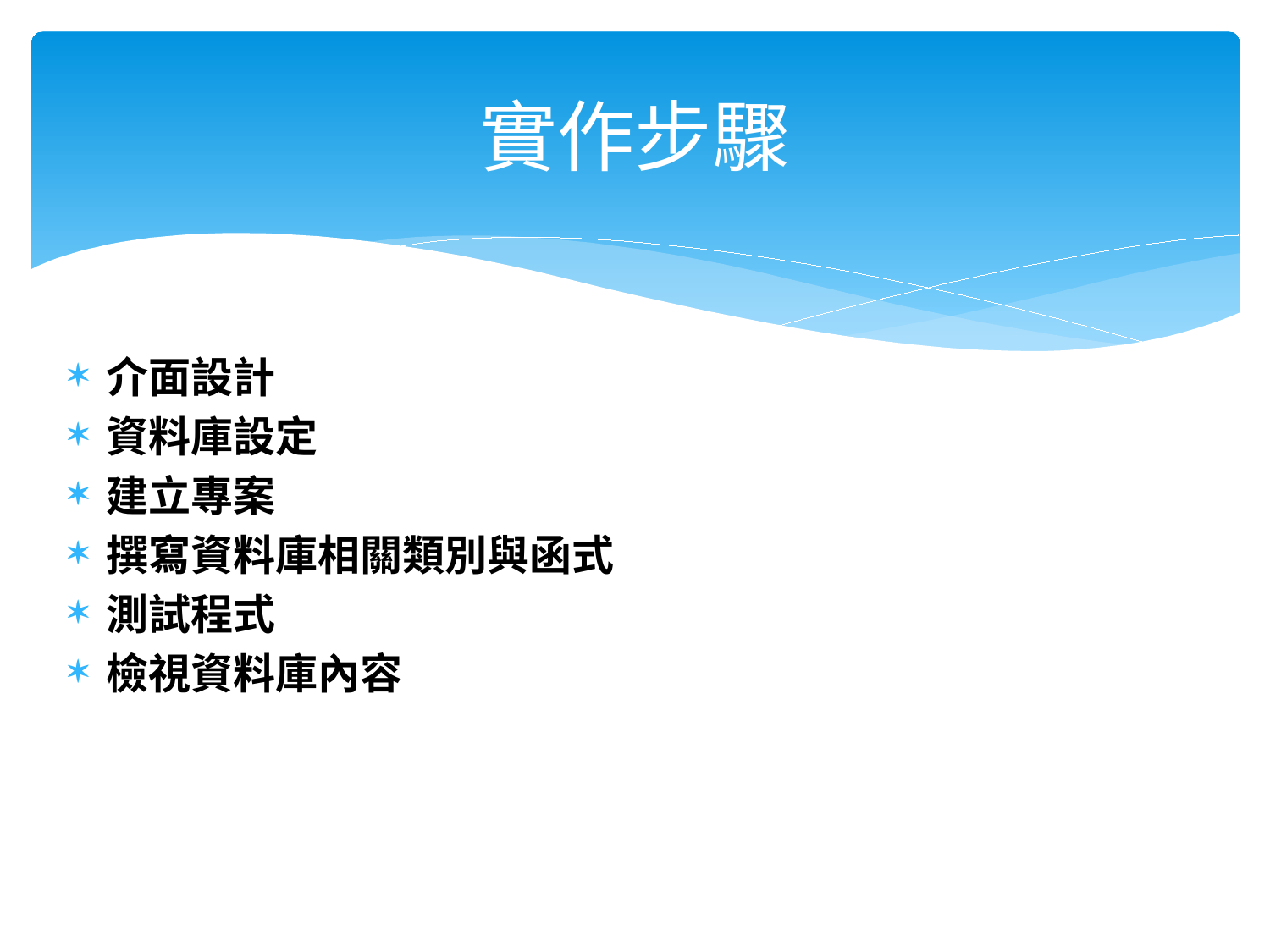

# 實作步驟
介面設計
資料庫設定
建立專案
撰寫資料庫相關類別與函式
測試程式
檢視資料庫內容